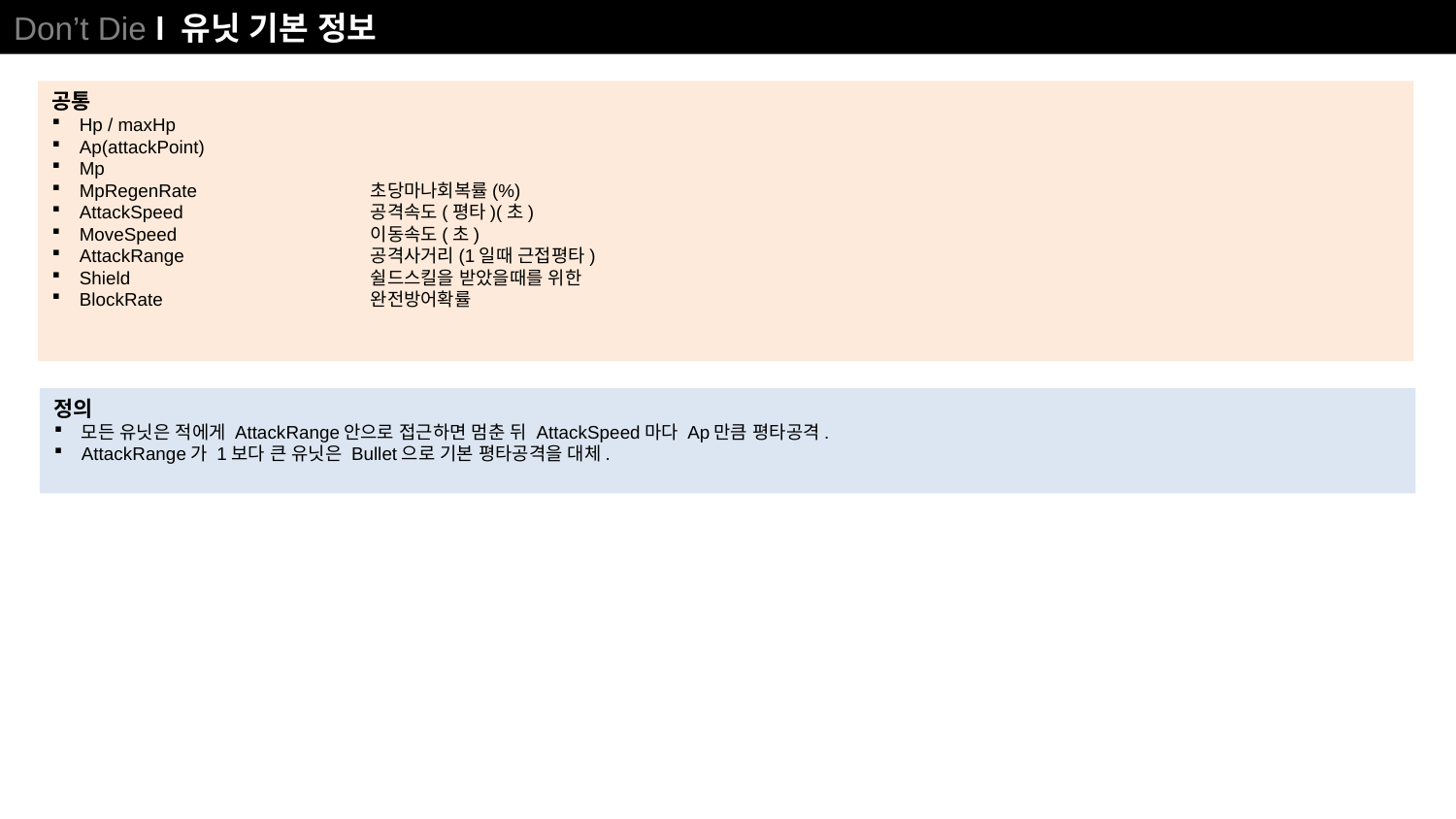

Don’t Die l 유닛 기본 정보
공통
Hp / maxHp
Ap(attackPoint)
Mp
MpRegenRate		초당마나회복률(%)
AttackSpeed		공격속도(평타)(초)
MoveSpeed		이동속도(초)
AttackRange		공격사거리(1일때 근접평타)
Shield		쉴드스킬을 받았을때를 위한
BlockRate		완전방어확률

정의
모든 유닛은 적에게 AttackRange안으로 접근하면 멈춘 뒤 AttackSpeed마다 Ap만큼 평타공격.
AttackRange가 1보다 큰 유닛은 Bullet으로 기본 평타공격을 대체.